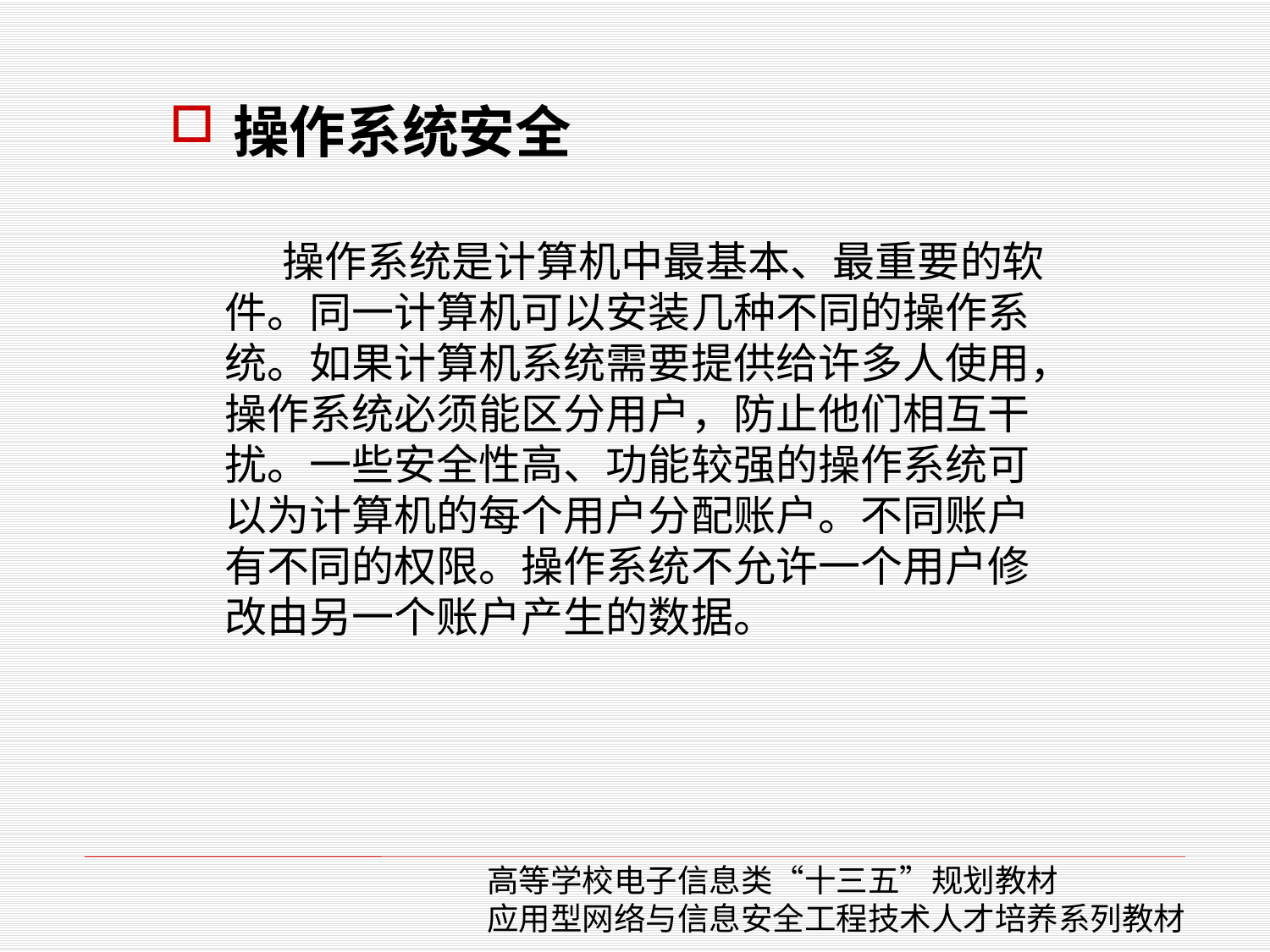

操作系统安全
     操作系统是计算机中最基本、最重要的软件。同一计算机可以安装几种不同的操作系统。如果计算机系统需要提供给许多人使用，操作系统必须能区分用户，防止他们相互干扰。一些安全性高、功能较强的操作系统可以为计算机的每个用户分配账户。不同账户有不同的权限。操作系统不允许一个用户修改由另一个账户产生的数据。
高等学校电子信息类“十三五”规划教材
应用型网络与信息安全工程技术人才培养系列教材